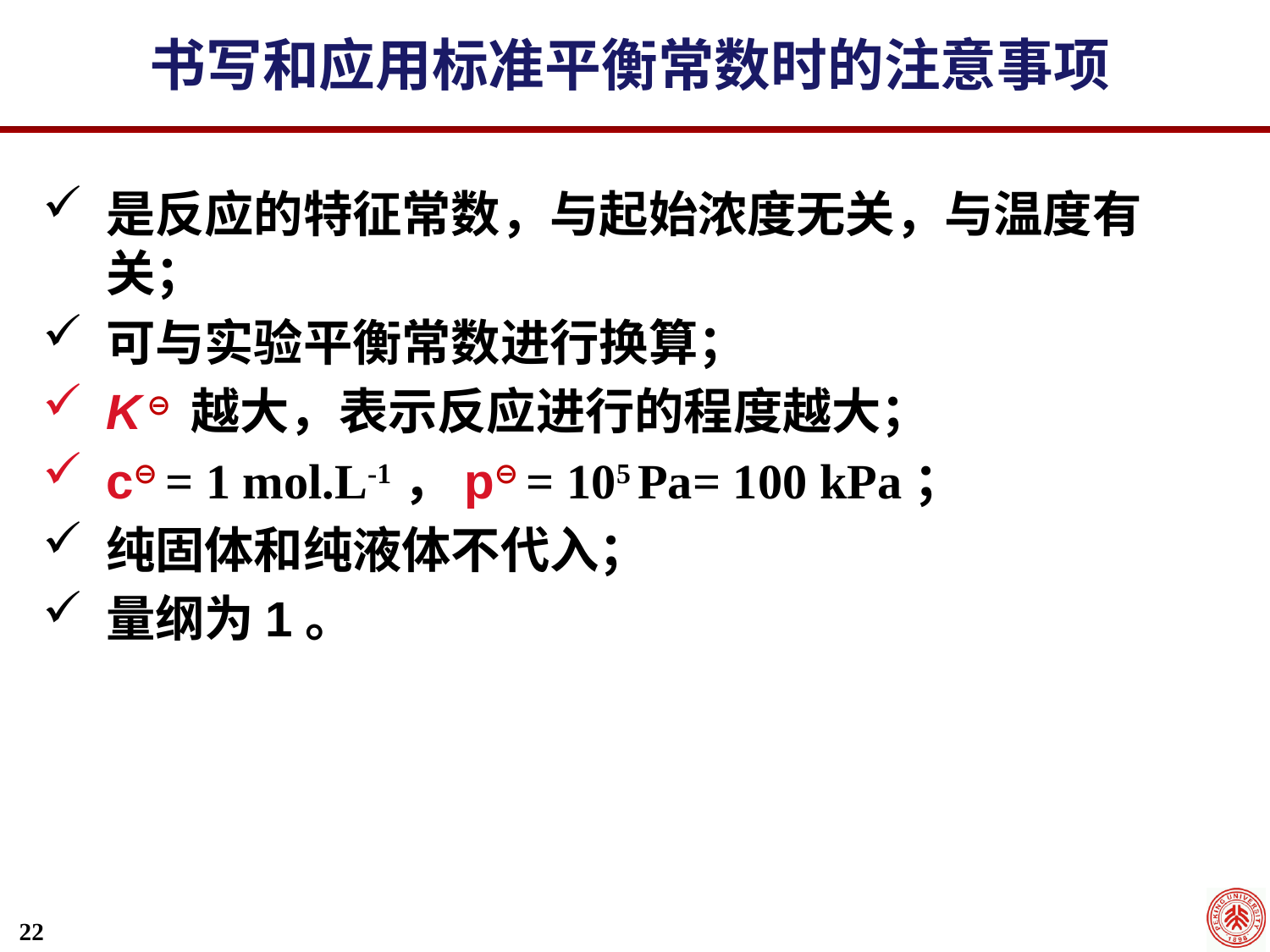

书写和应用标准平衡常数时的注意事项

是反应的特征常数，与起始浓度无关，与温度有关；
可与实验平衡常数进行换算；
K ⊖ 越大，表示反应进行的程度越大；
c⊖ = 1 mol.L-1，p⊖ = 105 Pa= 100 kPa；
纯固体和纯液体不代入；
量纲为1。
22